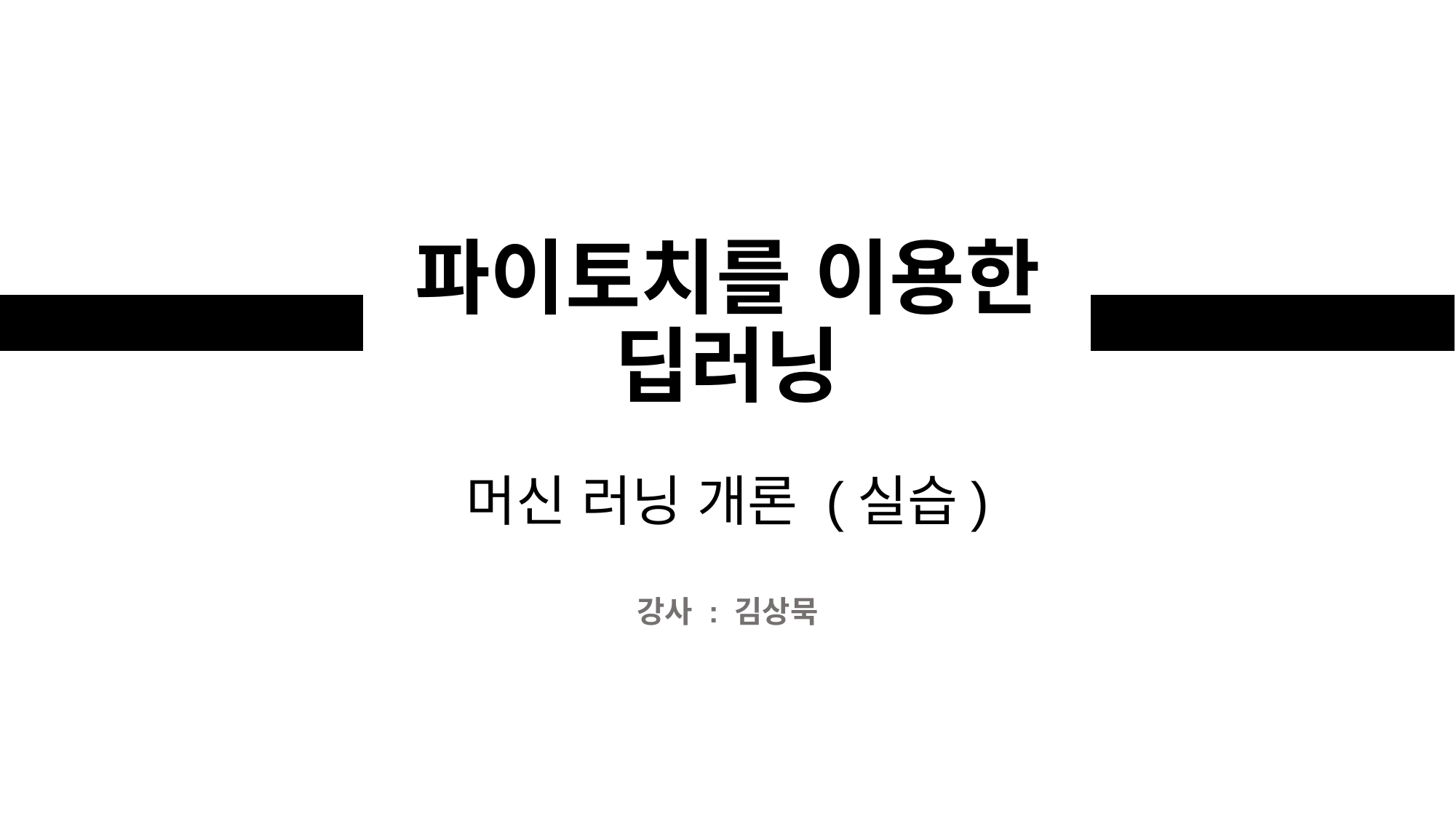

# 파이토치를 이용한 딥러닝

머신 러닝 개론 (실습)

강사 : 김상묵